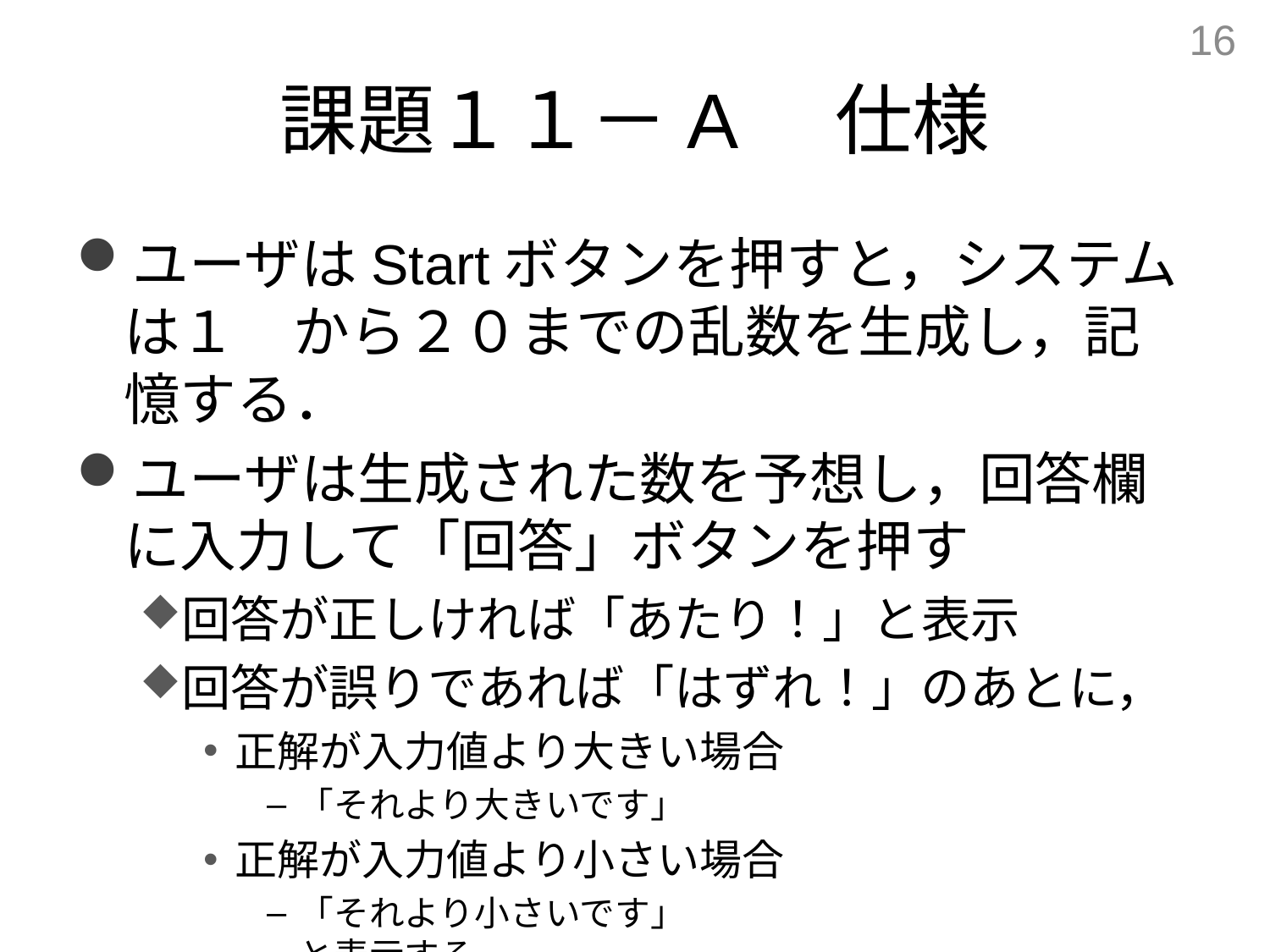

16
# 課題１１－A　仕様
ユーザはStartボタンを押すと，システムは１　から２０までの乱数を生成し，記憶する．
ユーザは生成された数を予想し，回答欄に入力して「回答」ボタンを押す
回答が正しければ「あたり！」と表示
回答が誤りであれば「はずれ！」のあとに，
正解が入力値より大きい場合
「それより大きいです」
正解が入力値より小さい場合
「それより小さいです」
と表示する